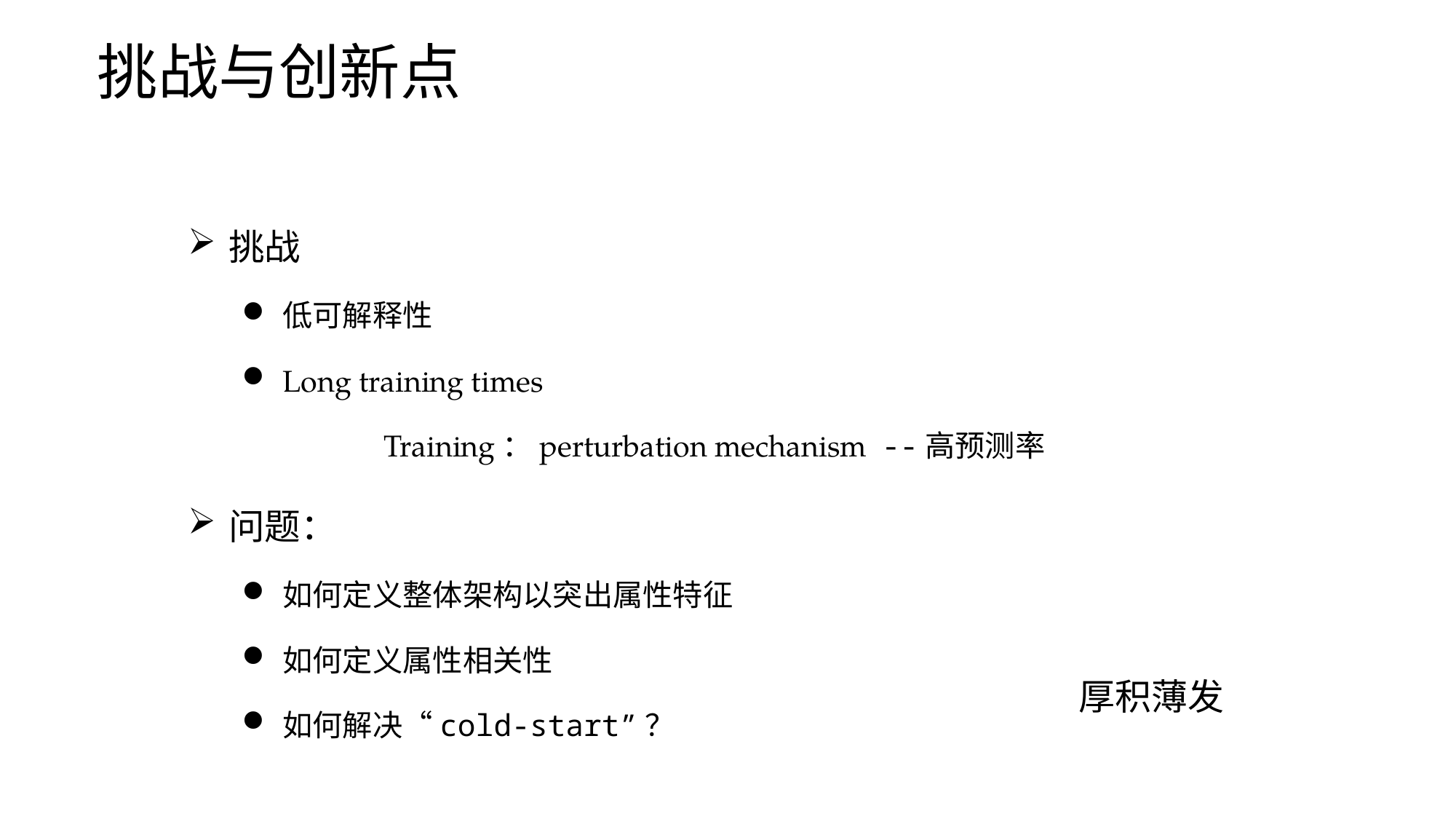

# 挑战与创新点
挑战
低可解释性
Long training times
                   Training：perturbation mechanism  --高预测率
问题：
如何定义整体架构以突出属性特征
如何定义属性相关性
如何解决“cold-start”？
厚积薄发